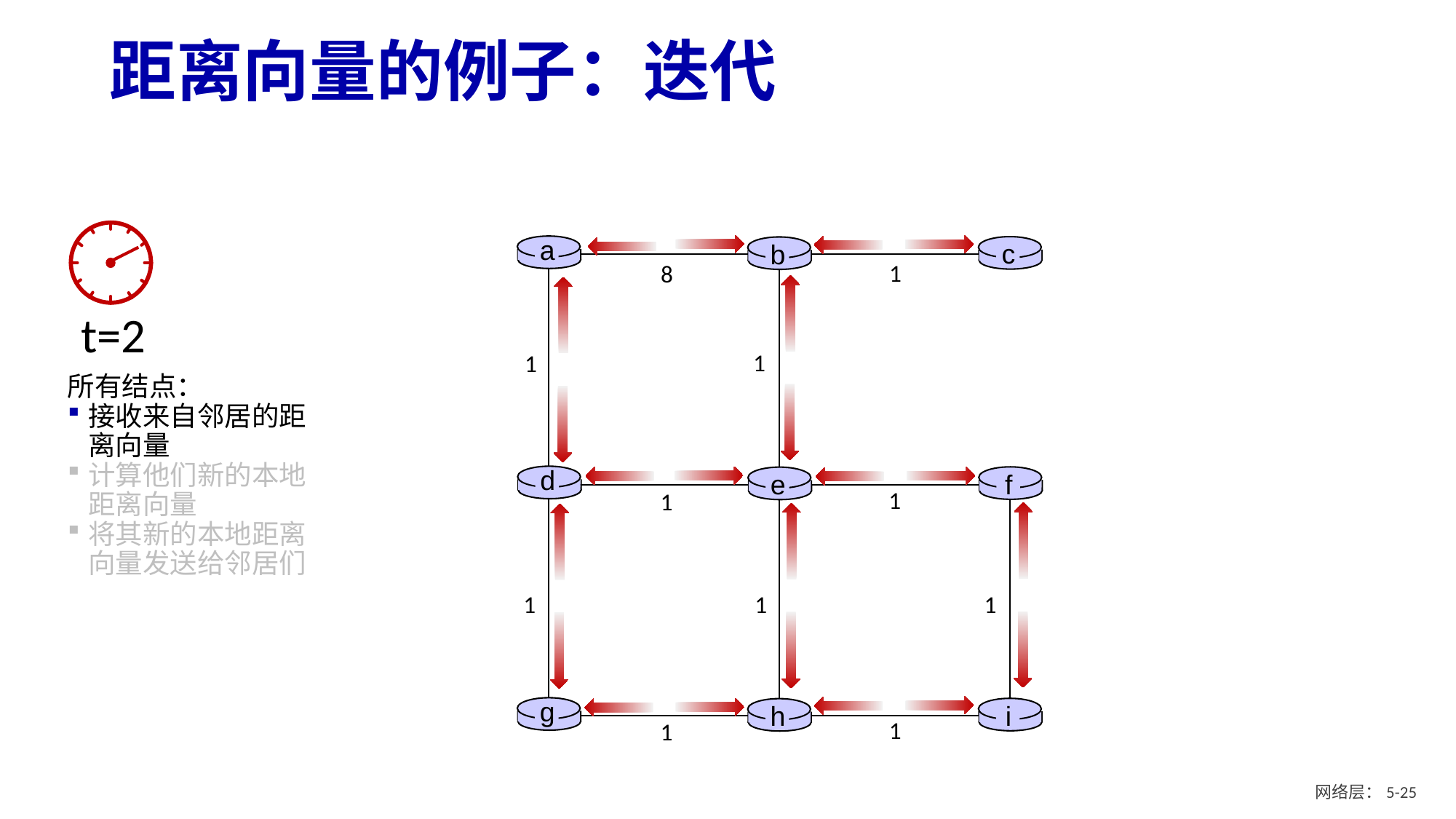

# 距离向量的例子：迭代

t=2
a

c

b

1
8

1
1
所有结点：
接收来自邻居的距离向量
计算他们新的本地距离向量
将其新的本地距离向量发送给邻居们

d

f

e

1
1

1
1
1

g

i

h

1
1
网络层：5-25